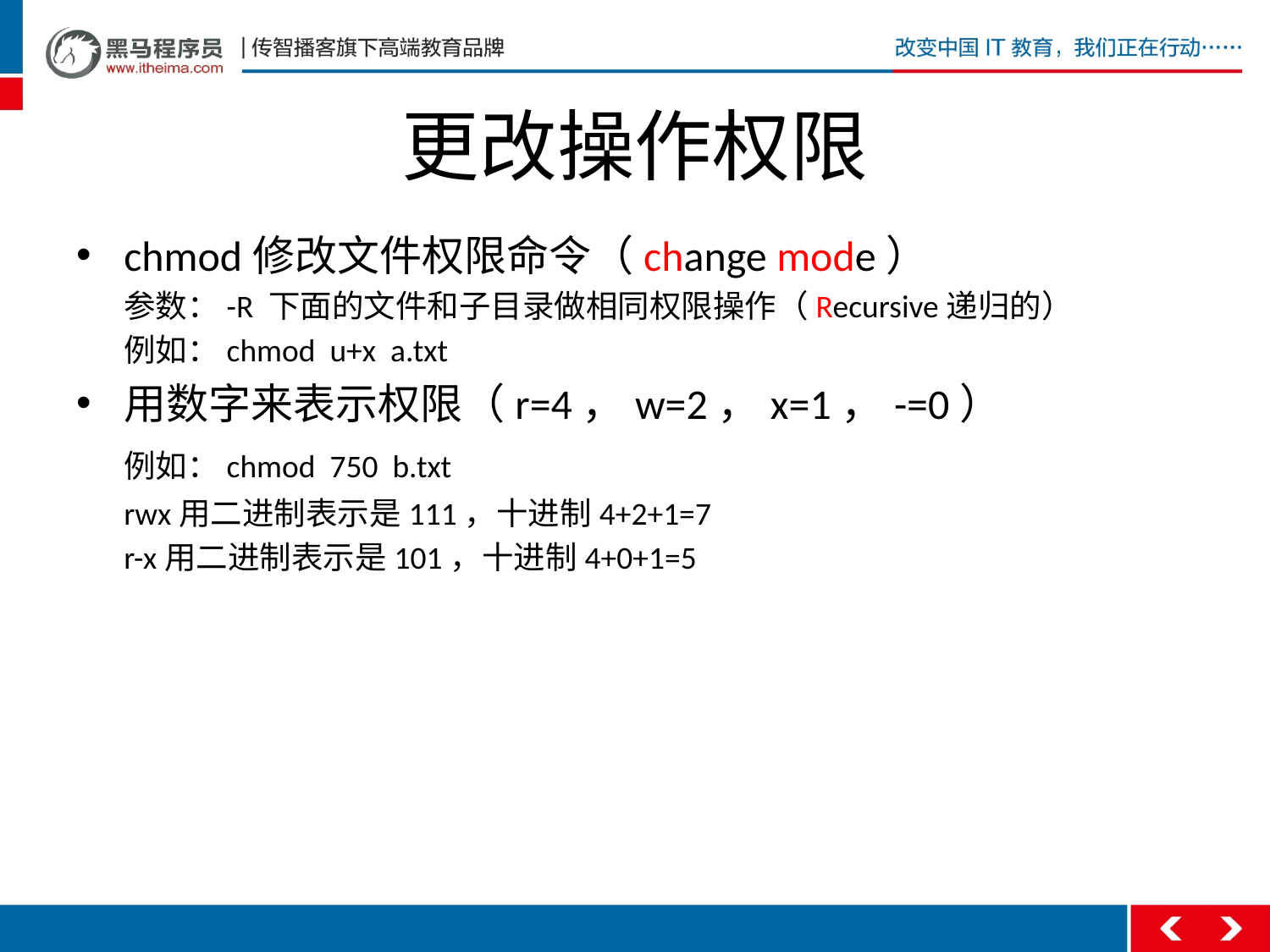

# 更改操作权限
chmod修改文件权限命令（change mode）
	参数：-R 下面的文件和子目录做相同权限操作（Recursive递归的）
	例如：chmod  u+x  a.txt
用数字来表示权限（r=4，w=2，x=1，-=0）
	例如：chmod  750  b.txt
	rwx用二进制表示是111，十进制4+2+1=7
	r-x用二进制表示是101，十进制4+0+1=5